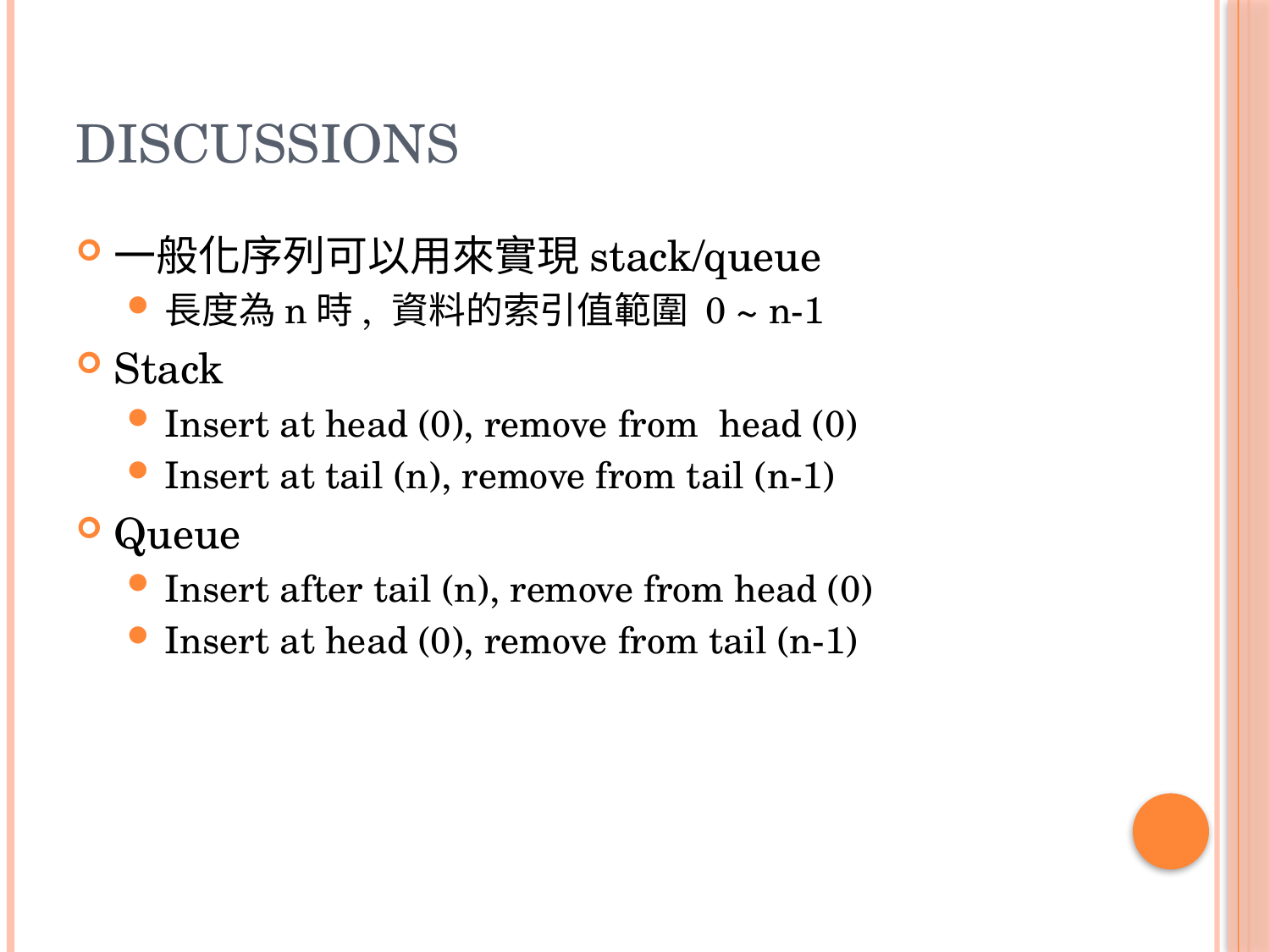

# Discussions
一般化序列可以用來實現stack/queue
長度為n時, 資料的索引值範圍 0 ~ n-1
Stack
Insert at head (0), remove from  head (0)
Insert at tail (n), remove from tail (n-1)
Queue
Insert after tail (n), remove from head (0)
Insert at head (0), remove from tail (n-1)